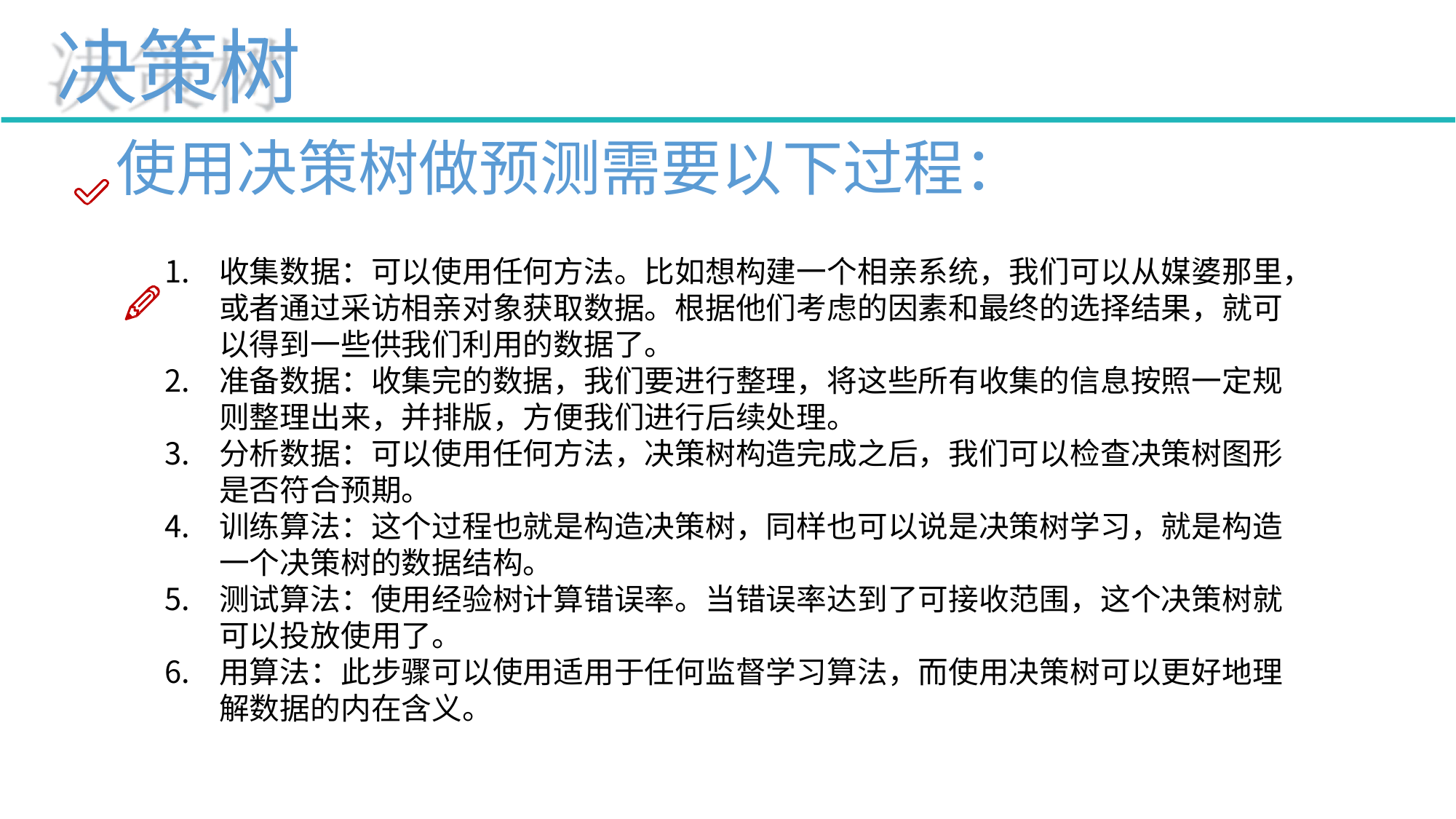

决策树
# 使用决策树做预测需要以下过程：
收集数据：可以使用任何方法。比如想构建一个相亲系统，我们可以从媒婆那里，或者通过采访相亲对象获取数据。根据他们考虑的因素和最终的选择结果，就可以得到一些供我们利用的数据了。
准备数据：收集完的数据，我们要进行整理，将这些所有收集的信息按照一定规则整理出来，并排版，方便我们进行后续处理。
分析数据：可以使用任何方法，决策树构造完成之后，我们可以检查决策树图形是否符合预期。
训练算法：这个过程也就是构造决策树，同样也可以说是决策树学习，就是构造一个决策树的数据结构。
测试算法：使用经验树计算错误率。当错误率达到了可接收范围，这个决策树就可以投放使用了。
用算法：此步骤可以使用适用于任何监督学习算法，而使用决策树可以更好地理解数据的内在含义。